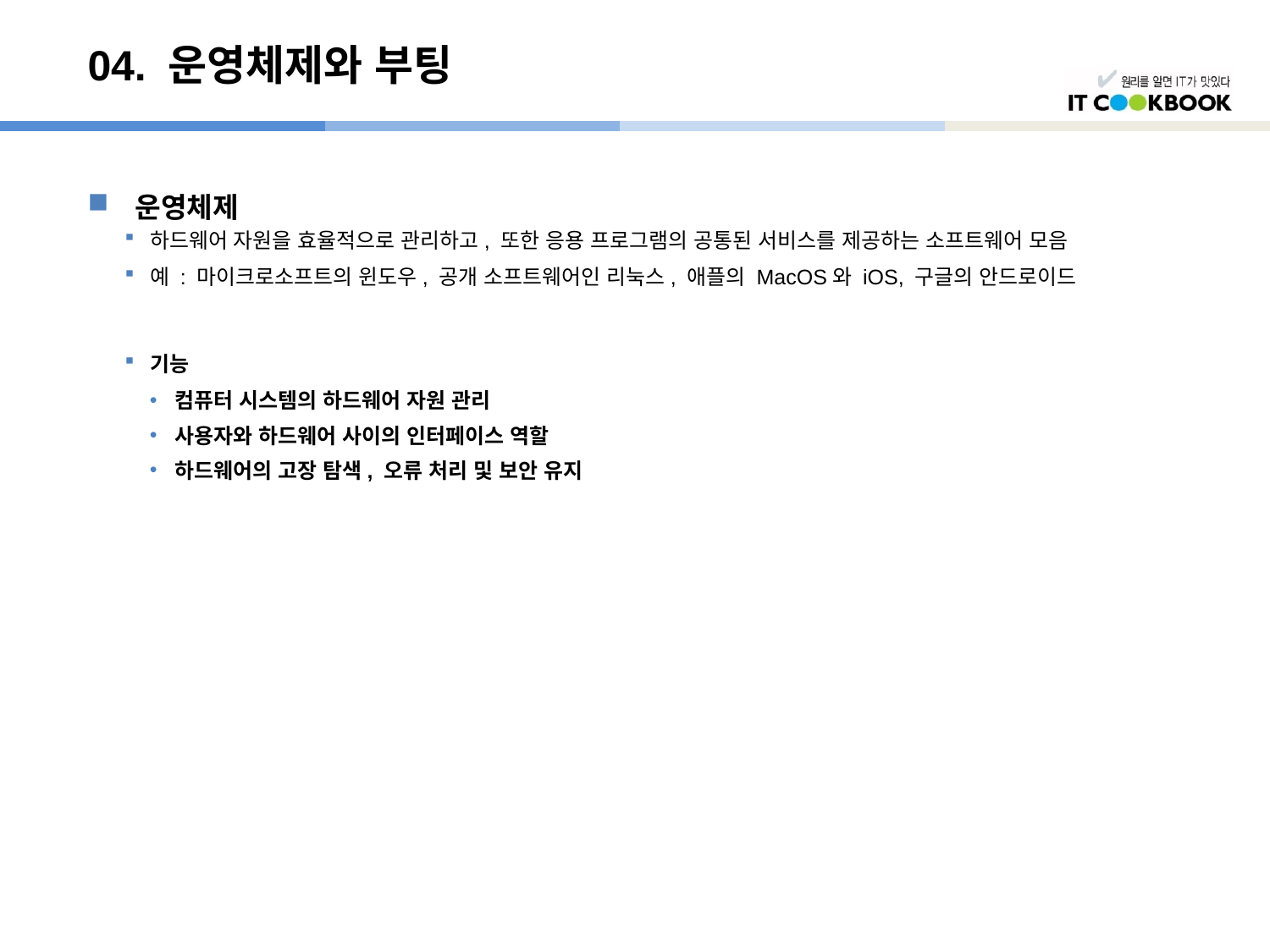

# 04. 운영체제와 부팅
운영체제
하드웨어 자원을 효율적으로 관리하고, 또한 응용 프로그램의 공통된 서비스를 제공하는 소프트웨어 모음
예 : 마이크로소프트의 윈도우, 공개 소프트웨어인 리눅스, 애플의 MacOS와 iOS, 구글의 안드로이드

기능
컴퓨터 시스템의 하드웨어 자원 관리
사용자와 하드웨어 사이의 인터페이스 역할
하드웨어의 고장 탐색, 오류 처리 및 보안 유지